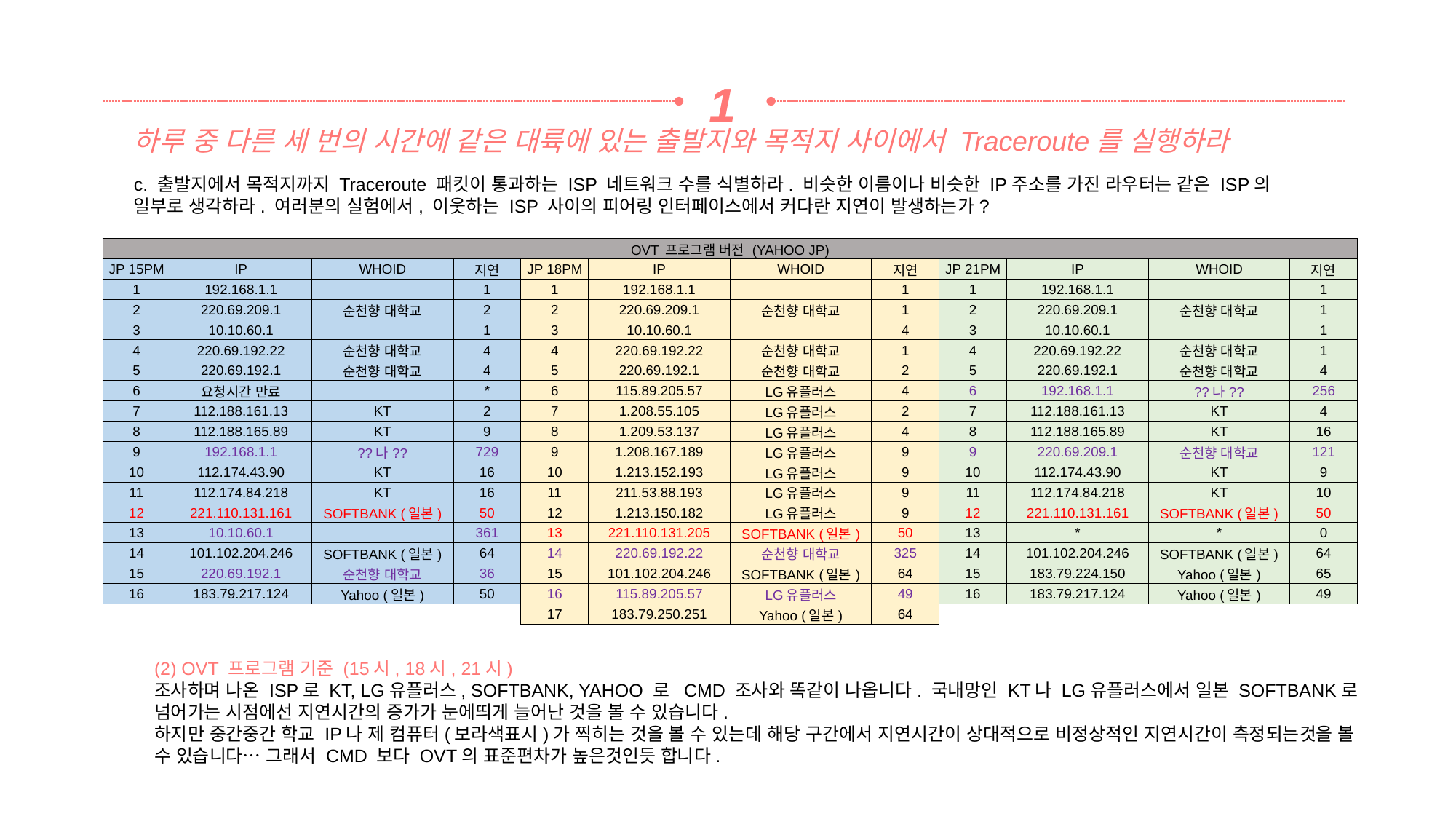

1
하루 중 다른 세 번의 시간에 같은 대륙에 있는 출발지와 목적지 사이에서 Traceroute를 실행하라
c. 출발지에서 목적지까지 Traceroute 패킷이 통과하는 ISP 네트워크 수를 식별하라. 비슷한 이름이나 비슷한 IP주소를 가진 라우터는 같은 ISP의 일부로 생각하라. 여러분의 실험에서, 이웃하는 ISP 사이의 피어링 인터페이스에서 커다란 지연이 발생하는가?
| OVT 프로그램 버전 (YAHOO JP) |  |  |  |  |  |  |  |  |  |  |  |
| --- | --- | --- | --- | --- | --- | --- | --- | --- | --- | --- | --- |
| JP 15PM | IP | WHOID | 지연 | JP 18PM | IP | WHOID | 지연 | JP 21PM | IP | WHOID | 지연 |
| 1 | 192.168.1.1 |  | 1 | 1 | 192.168.1.1 |  | 1 | 1 | 192.168.1.1 |  | 1 |
| 2 | 220.69.209.1 | 순천향 대학교 | 2 | 2 | 220.69.209.1 | 순천향 대학교 | 1 | 2 | 220.69.209.1 | 순천향 대학교 | 1 |
| 3 | 10.10.60.1 |  | 1 | 3 | 10.10.60.1 |  | 4 | 3 | 10.10.60.1 |  | 1 |
| 4 | 220.69.192.22 | 순천향 대학교 | 4 | 4 | 220.69.192.22 | 순천향 대학교 | 1 | 4 | 220.69.192.22 | 순천향 대학교 | 1 |
| 5 | 220.69.192.1 | 순천향 대학교 | 4 | 5 | 220.69.192.1 | 순천향 대학교 | 2 | 5 | 220.69.192.1 | 순천향 대학교 | 4 |
| 6 | 요청시간 만료 |  | \* | 6 | 115.89.205.57 | LG유플러스 | 4 | 6 | 192.168.1.1 | ??나?? | 256 |
| 7 | 112.188.161.13 | KT | 2 | 7 | 1.208.55.105 | LG유플러스 | 2 | 7 | 112.188.161.13 | KT | 4 |
| 8 | 112.188.165.89 | KT | 9 | 8 | 1.209.53.137 | LG유플러스 | 4 | 8 | 112.188.165.89 | KT | 16 |
| 9 | 192.168.1.1 | ??나?? | 729 | 9 | 1.208.167.189 | LG유플러스 | 9 | 9 | 220.69.209.1 | 순천향 대학교 | 121 |
| 10 | 112.174.43.90 | KT | 16 | 10 | 1.213.152.193 | LG유플러스 | 9 | 10 | 112.174.43.90 | KT | 9 |
| 11 | 112.174.84.218 | KT | 16 | 11 | 211.53.88.193 | LG유플러스 | 9 | 11 | 112.174.84.218 | KT | 10 |
| 12 | 221.110.131.161 | SOFTBANK (일본) | 50 | 12 | 1.213.150.182 | LG유플러스 | 9 | 12 | 221.110.131.161 | SOFTBANK (일본) | 50 |
| 13 | 10.10.60.1 |  | 361 | 13 | 221.110.131.205 | SOFTBANK (일본) | 50 | 13 | \* | \* | 0 |
| 14 | 101.102.204.246 | SOFTBANK (일본) | 64 | 14 | 220.69.192.22 | 순천향 대학교 | 325 | 14 | 101.102.204.246 | SOFTBANK (일본) | 64 |
| 15 | 220.69.192.1 | 순천향 대학교 | 36 | 15 | 101.102.204.246 | SOFTBANK (일본) | 64 | 15 | 183.79.224.150 | Yahoo (일본) | 65 |
| 16 | 183.79.217.124 | Yahoo (일본) | 50 | 16 | 115.89.205.57 | LG유플러스 | 49 | 16 | 183.79.217.124 | Yahoo (일본) | 49 |
|  |  |  |  | 17 | 183.79.250.251 | Yahoo (일본) | 64 |  |  |  |  |
(2) OVT 프로그램 기준 (15시, 18시, 21시)
조사하며 나온 ISP로 KT, LG유플러스, SOFTBANK, YAHOO 로  CMD 조사와 똑같이 나옵니다. 국내망인 KT나 LG유플러스에서 일본 SOFTBANK로 넘어가는 시점에선 지연시간의 증가가 눈에띄게 늘어난 것을 볼 수 있습니다.
하지만 중간중간 학교 IP나 제 컴퓨터(보라색표시)가 찍히는 것을 볼 수 있는데 해당 구간에서 지연시간이 상대적으로 비정상적인 지연시간이 측정되는것을 볼 수 있습니다… 그래서 CMD 보다 OVT의 표준편차가 높은것인듯 합니다.